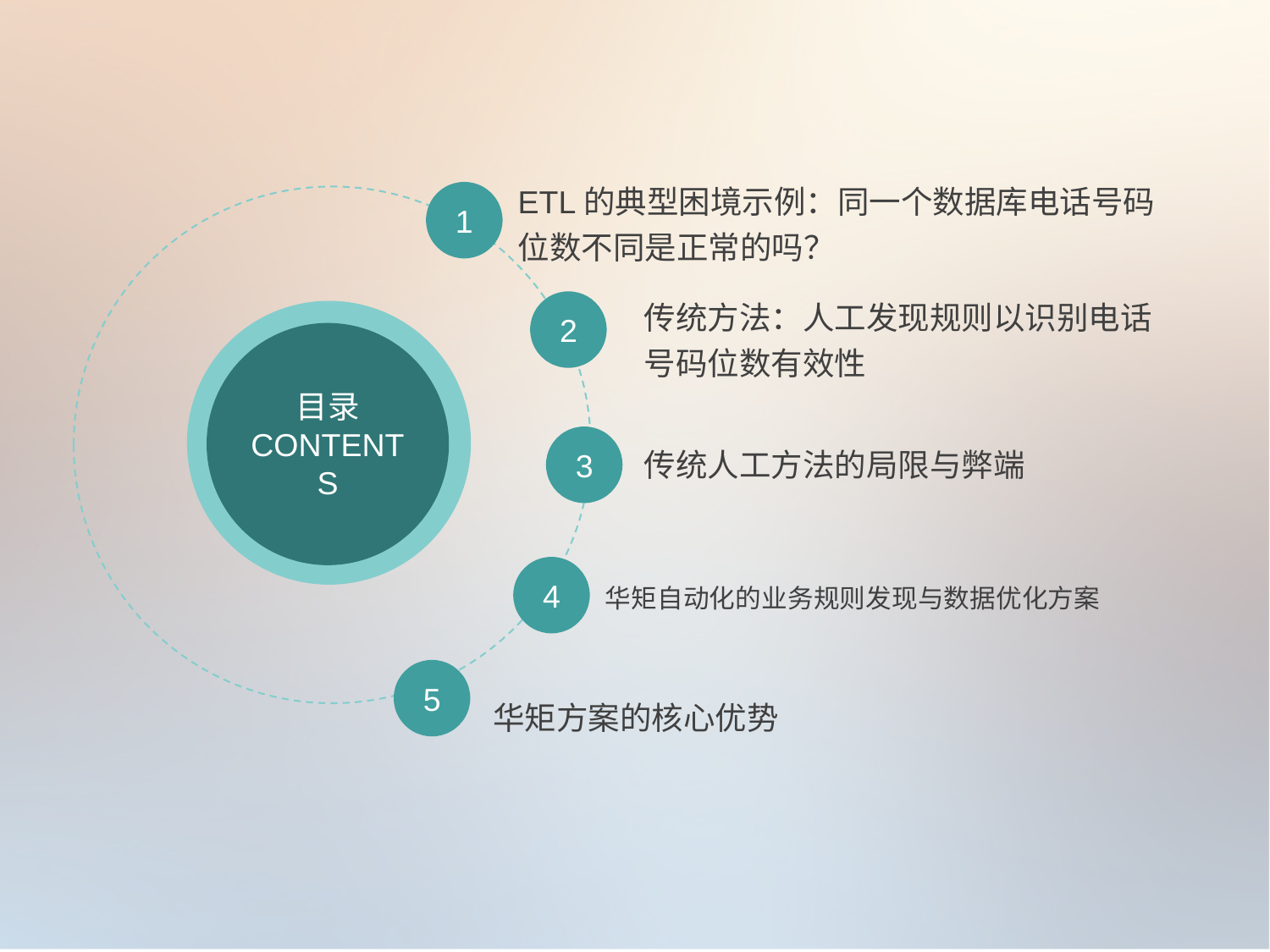

ETL的典型困境示例：同一个数据库电话号码位数不同是正常的吗？
1

传统方法：人工发现规则以识别电话号码位数有效性
2

目录
CONTENTS
传统人工方法的局限与弊端
3
4
华矩自动化的业务规则发现与数据优化方案
5
华矩方案的核心优势